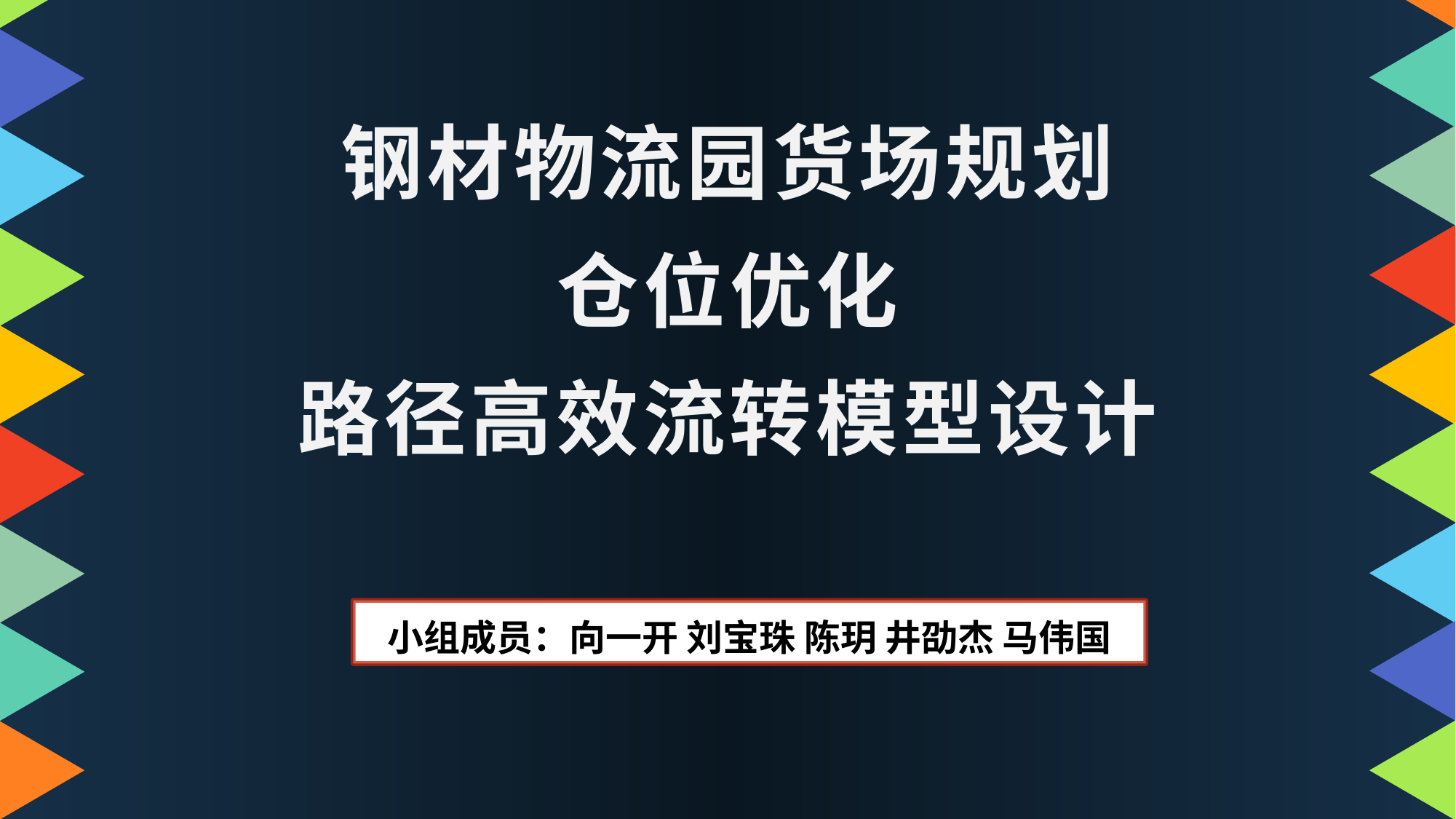

钢材物流园货场规划
仓位优化
路径高效流转模型设计
小组成员：向一开 刘宝珠 陈玥 井劭杰 马伟国